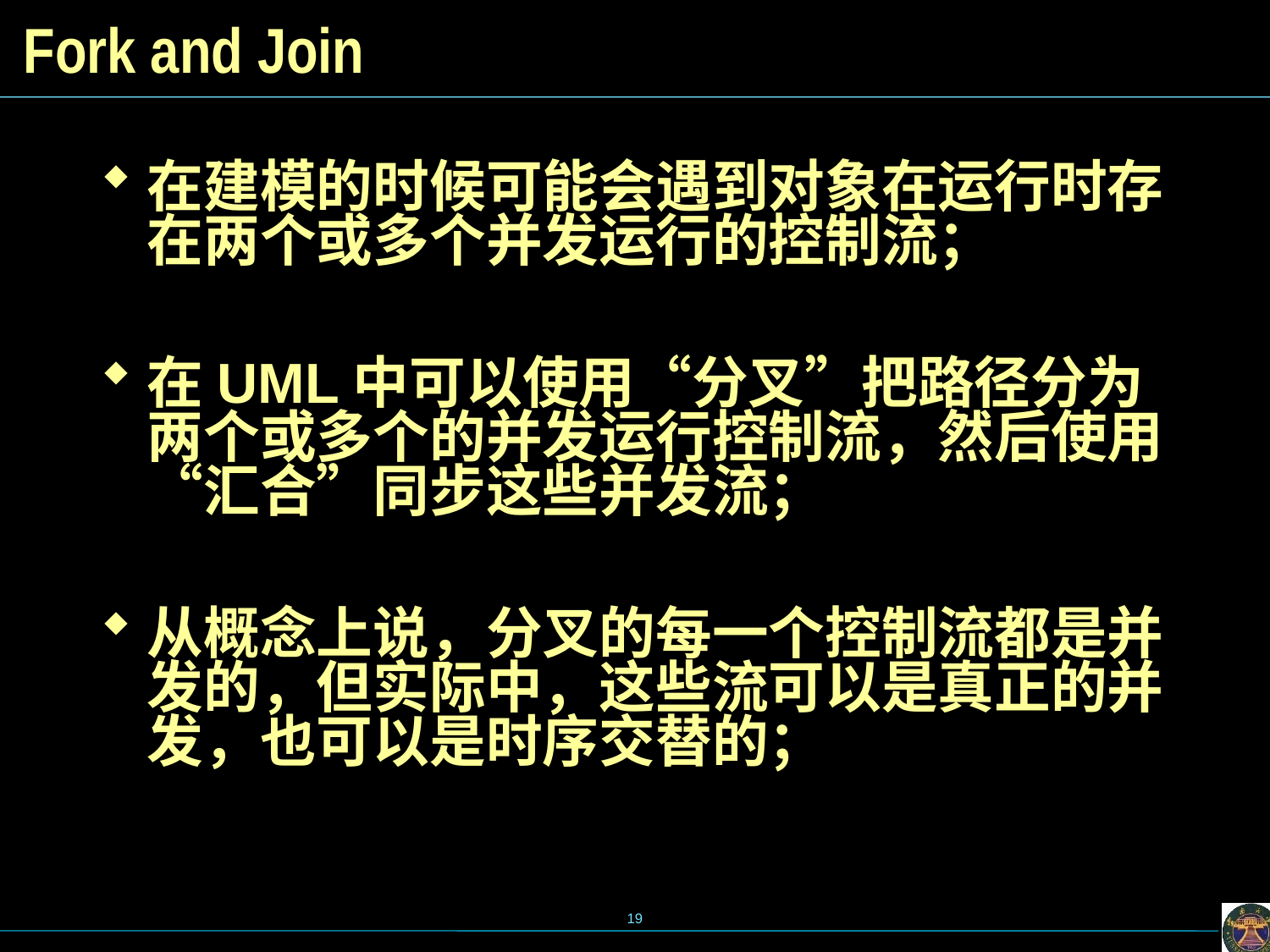

# Fork and Join
在建模的时候可能会遇到对象在运行时存在两个或多个并发运行的控制流；

在UML中可以使用“分叉”把路径分为两个或多个的并发运行控制流，然后使用“汇合”同步这些并发流；

从概念上说，分叉的每一个控制流都是并发的，但实际中，这些流可以是真正的并发，也可以是时序交替的；